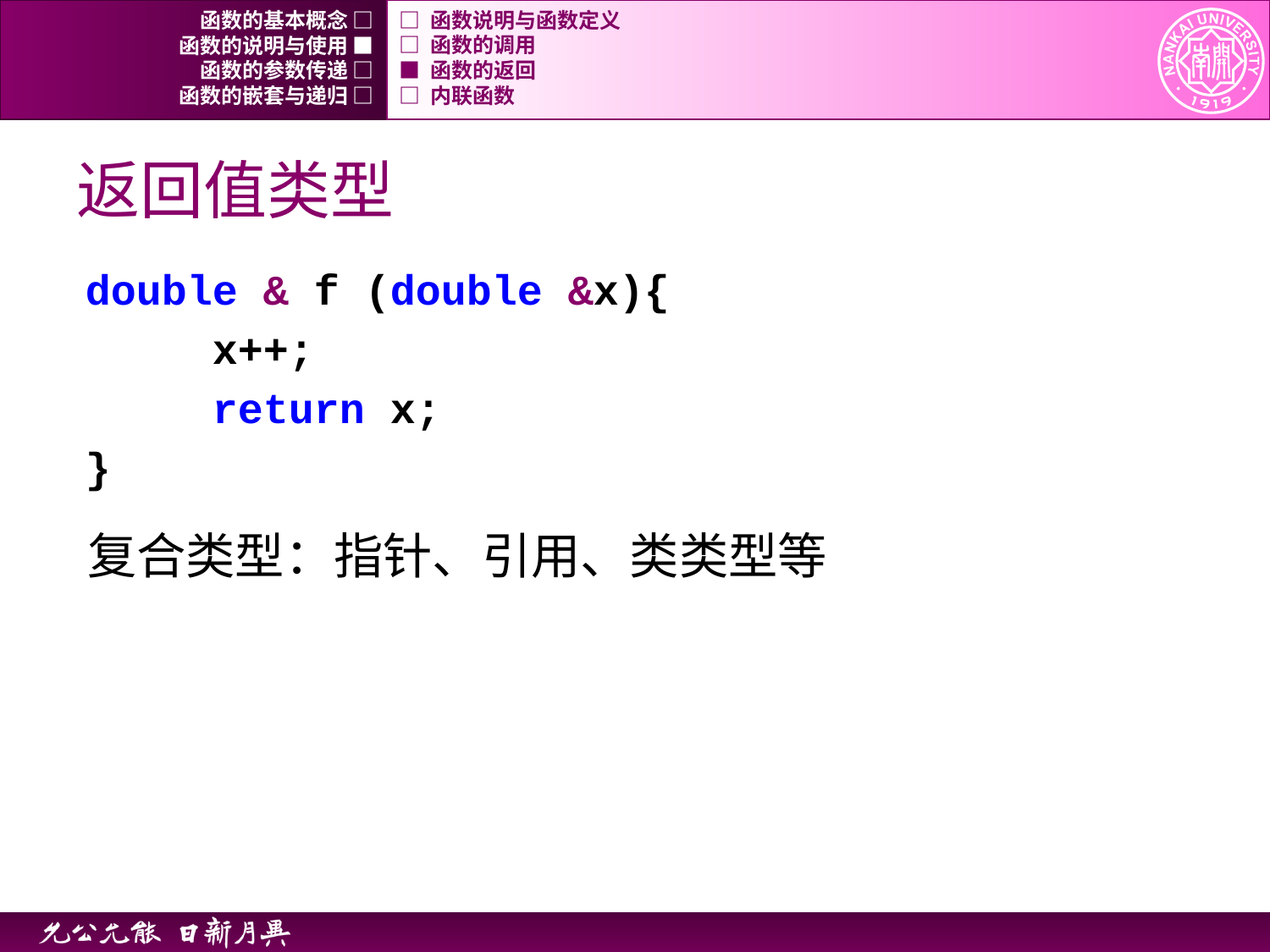

函数的基本概念 □
□ 函数说明与函数定义
函数的说明与使用 ■
□ 函数的调用
函数的参数传递 □
■ 函数的返回
函数的嵌套与递归 □
□ 内联函数
# 返回值类型
	double & f (double &x){
		x++;
		return x;
	}

复合类型：指针、引用、类类型等